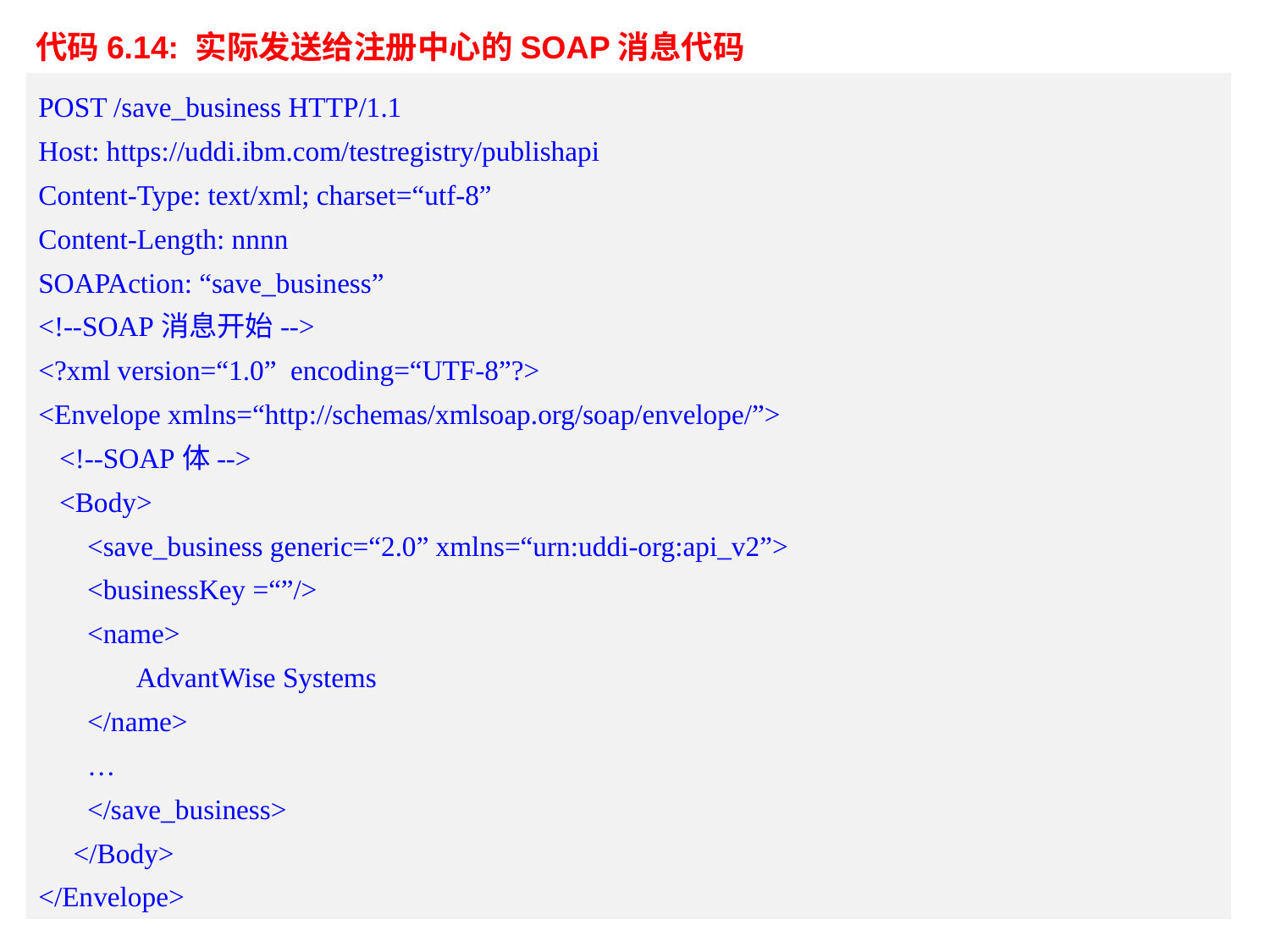

代码6.14: 实际发送给注册中心的SOAP消息代码
POST /save_business HTTP/1.1
Host: https://uddi.ibm.com/testregistry/publishapi
Content-Type: text/xml; charset=“utf-8”
Content-Length: nnnn
SOAPAction: “save_business”
<!--SOAP消息开始-->
<?xml version=“1.0”  encoding=“UTF-8”?>
<Envelope xmlns=“http://schemas/xmlsoap.org/soap/envelope/”>
   <!--SOAP体-->
   <Body>
       <save_business generic=“2.0” xmlns=“urn:uddi-org:api_v2”>
       <businessKey =“”/>
       <name>
              AdvantWise Systems
       </name>
       …
       </save_business>
     </Body>
</Envelope>